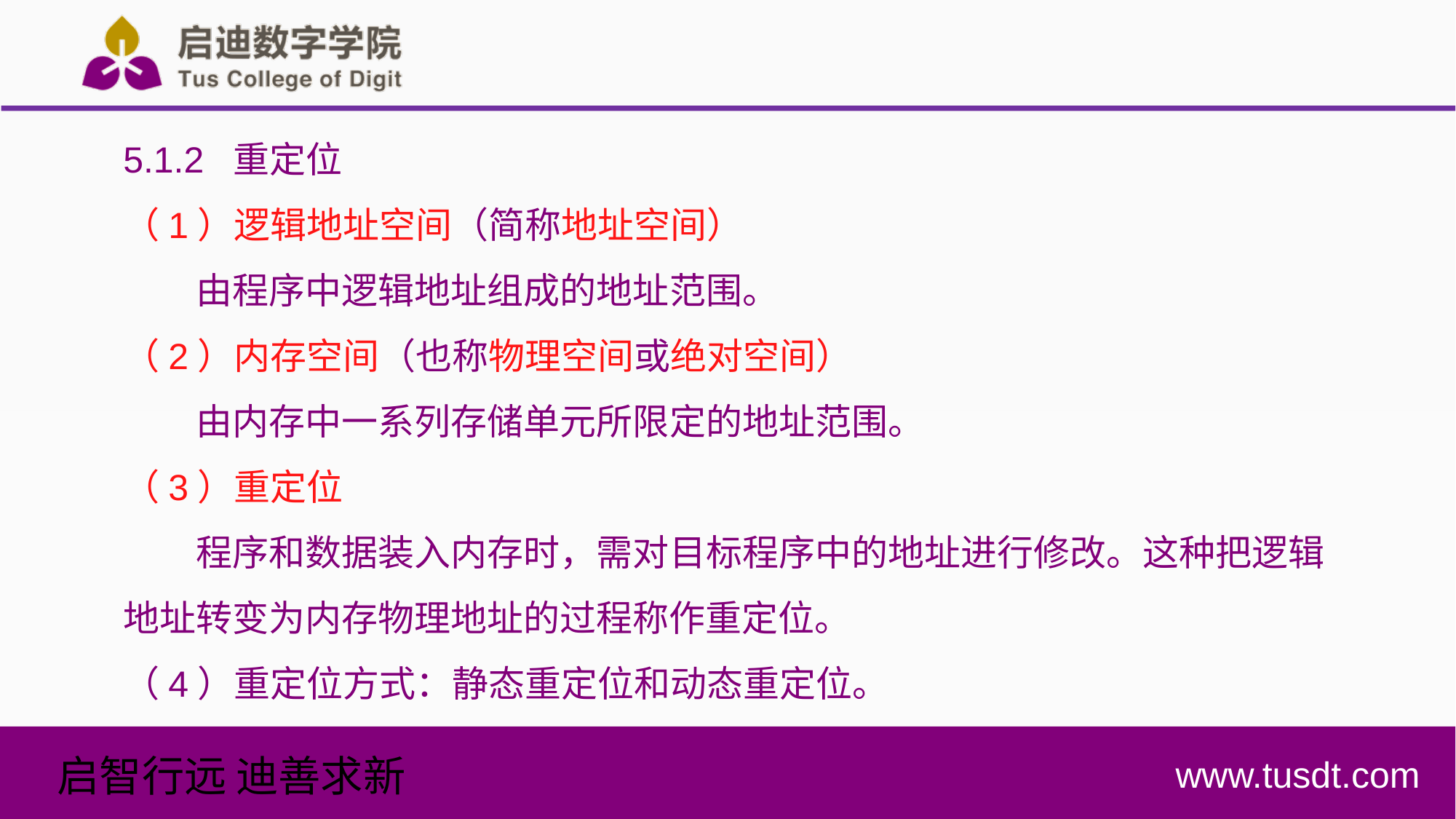

5.1.2  重定位
（1）逻辑地址空间（简称地址空间）
由程序中逻辑地址组成的地址范围。
（2）内存空间（也称物理空间或绝对空间）
由内存中一系列存储单元所限定的地址范围。
（3）重定位
程序和数据装入内存时，需对目标程序中的地址进行修改。这种把逻辑地址转变为内存物理地址的过程称作重定位。
（4）重定位方式：静态重定位和动态重定位。